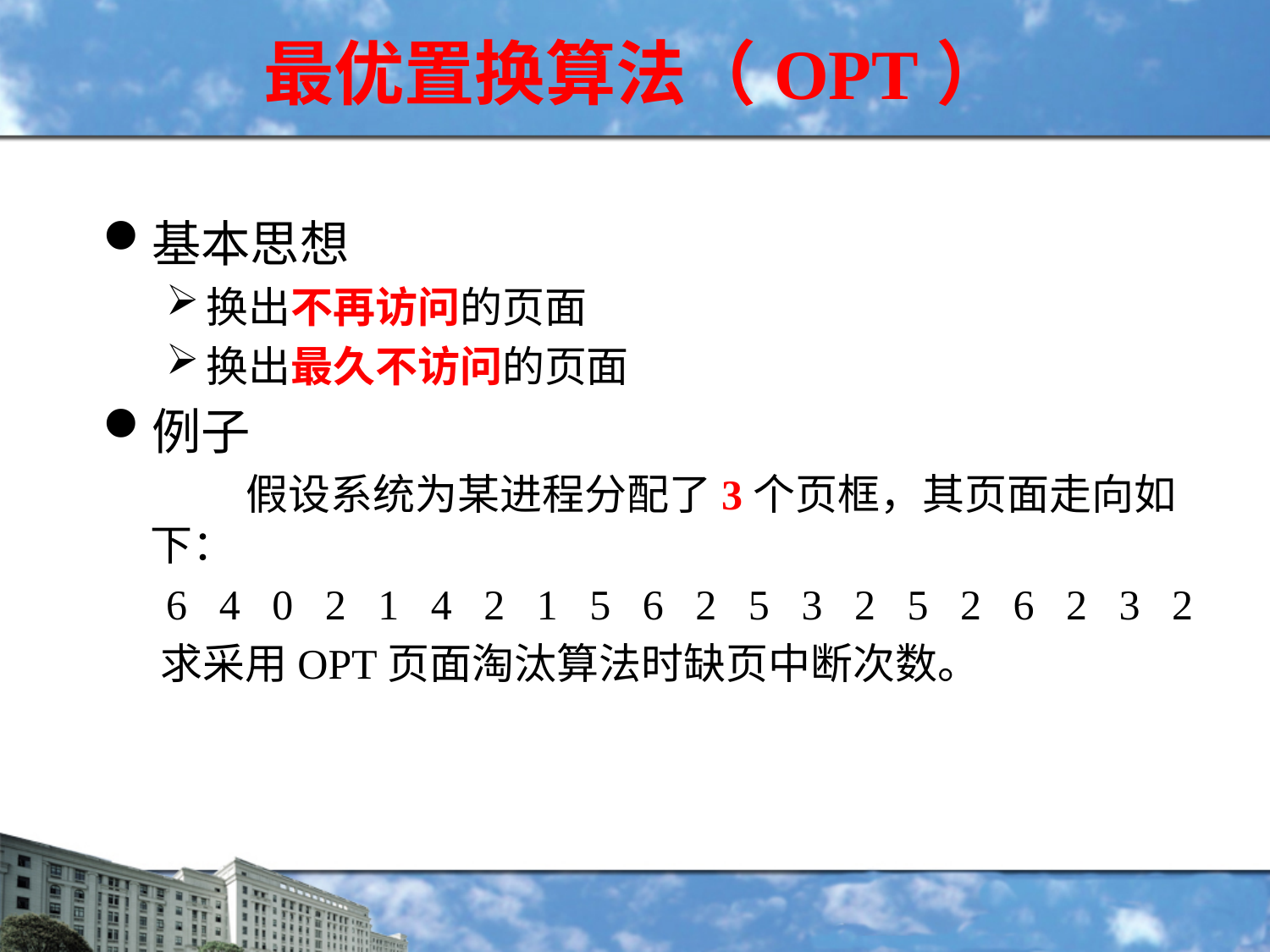

最优置换算法（OPT）
基本思想
换出不再访问的页面
换出最久不访问的页面
例子
              假设系统为某进程分配了3个页框，其页面走向如下：
      6   4   0   2   1   4   2   1   5   6   2   5   3   2   5   2   6   2   3   2
     求采用OPT页面淘汰算法时缺页中断次数。